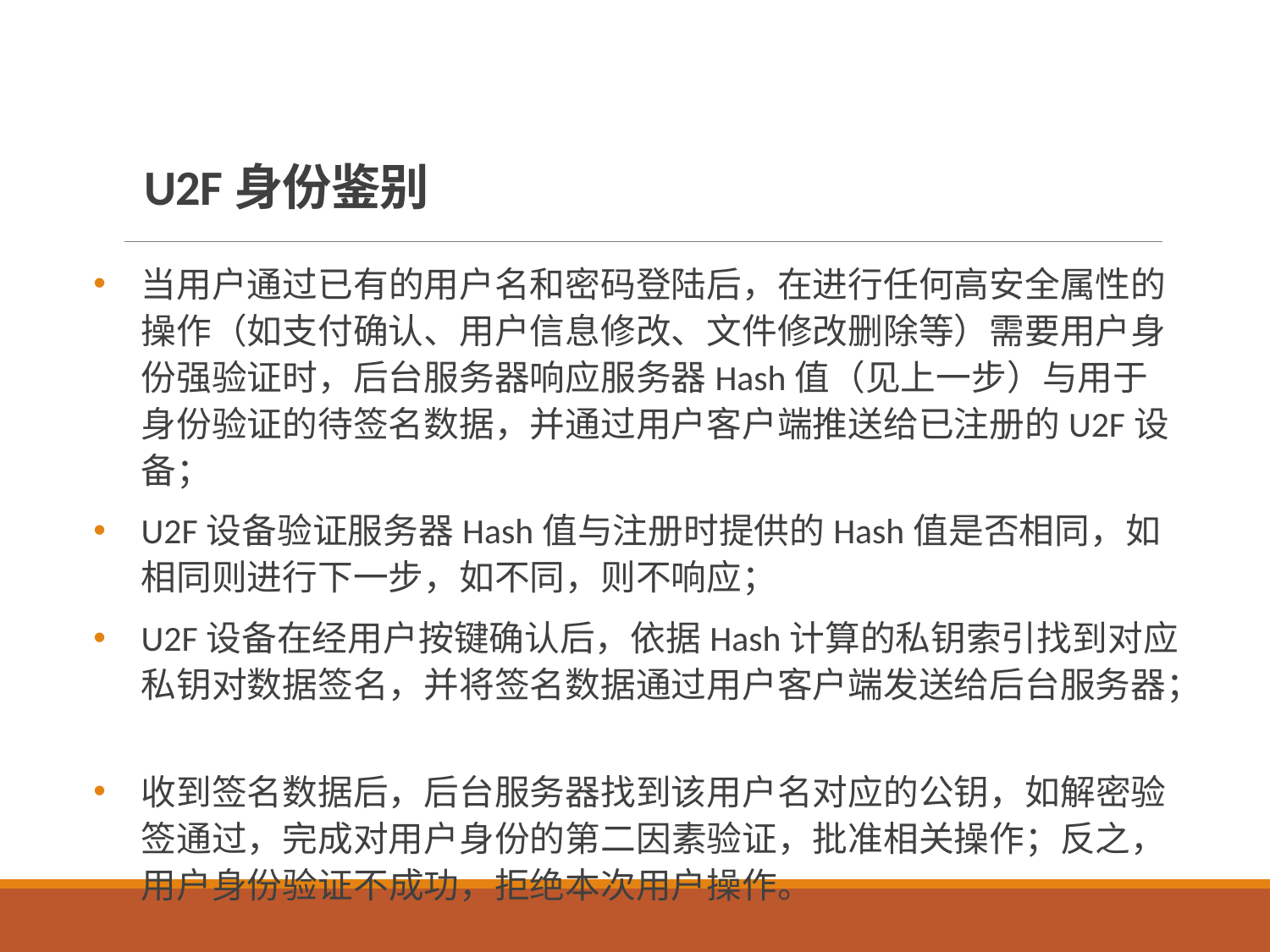

# U2F身份鉴别
当用户通过已有的用户名和密码登陆后，在进行任何高安全属性的操作（如支付确认、用户信息修改、文件修改删除等）需要用户身份强验证时，后台服务器响应服务器Hash值（见上一步）与用于身份验证的待签名数据，并通过用户客户端推送给已注册的U2F设备；
U2F设备验证服务器Hash值与注册时提供的Hash值是否相同，如相同则进行下一步，如不同，则不响应；
U2F设备在经用户按键确认后，依据Hash计算的私钥索引找到对应私钥对数据签名，并将签名数据通过用户客户端发送给后台服务器；
收到签名数据后，后台服务器找到该用户名对应的公钥，如解密验签通过，完成对用户身份的第二因素验证，批准相关操作；反之，用户身份验证不成功，拒绝本次用户操作。
70